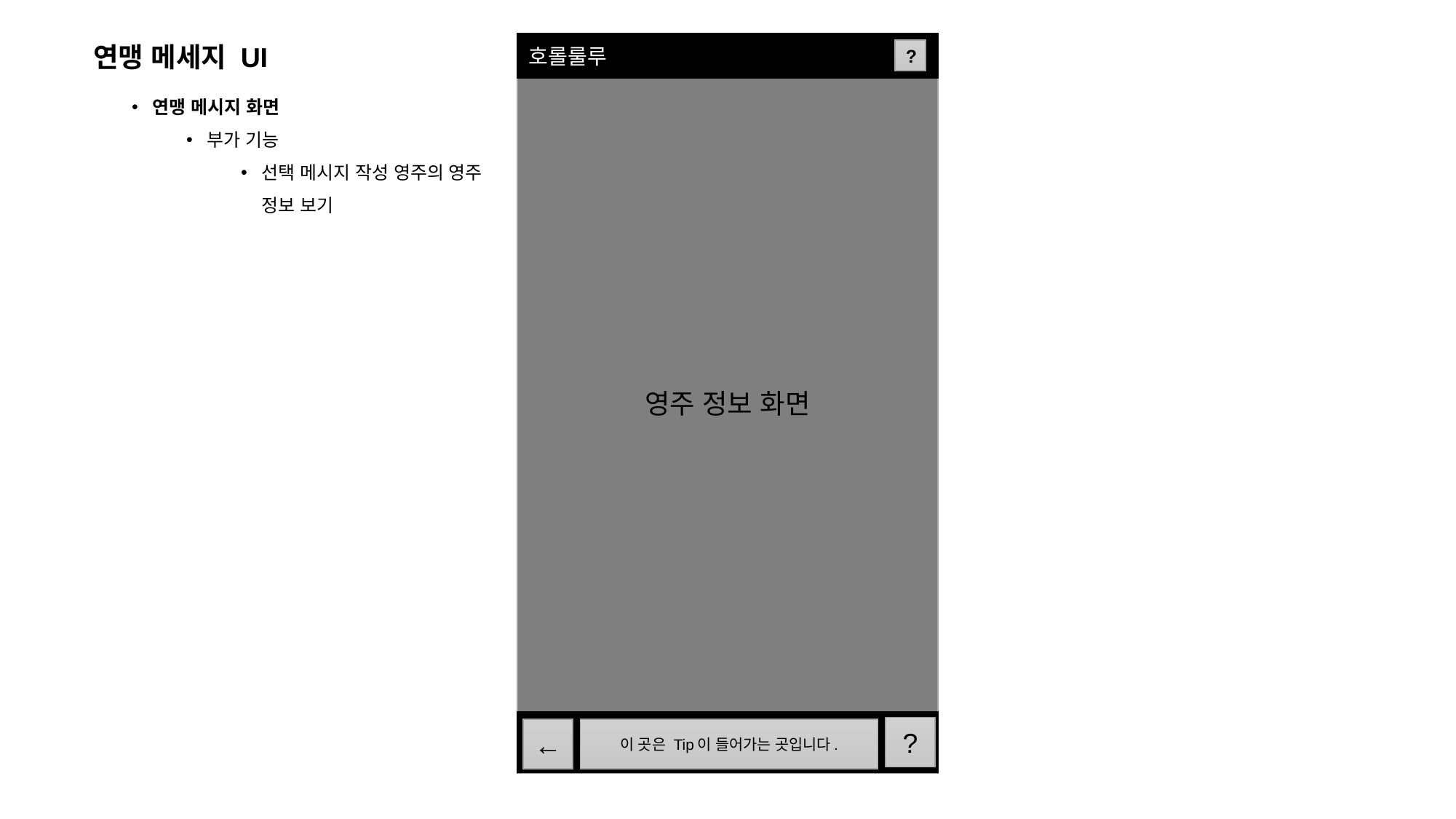

영주 정보 화면
호롤룰루
연맹 메세지 UI
?
연맹 메시지 화면
부가 기능
선택 메시지 작성 영주의 영주 정보 보기

?
이 곳은 Tip이 들어가는 곳입니다.
←